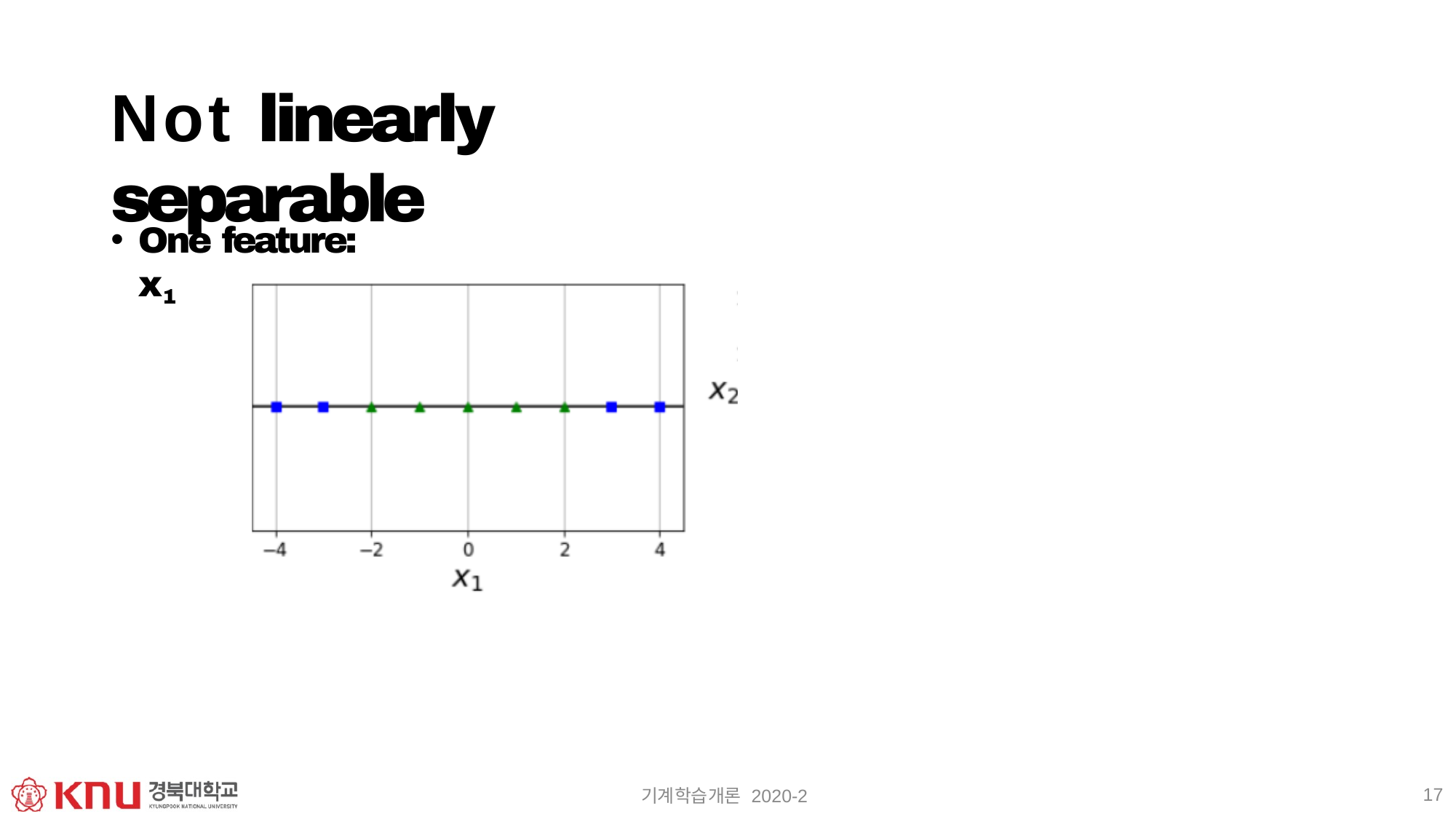

# Not linearly separable
One feature: x1

17
기계학습개론 2020-2